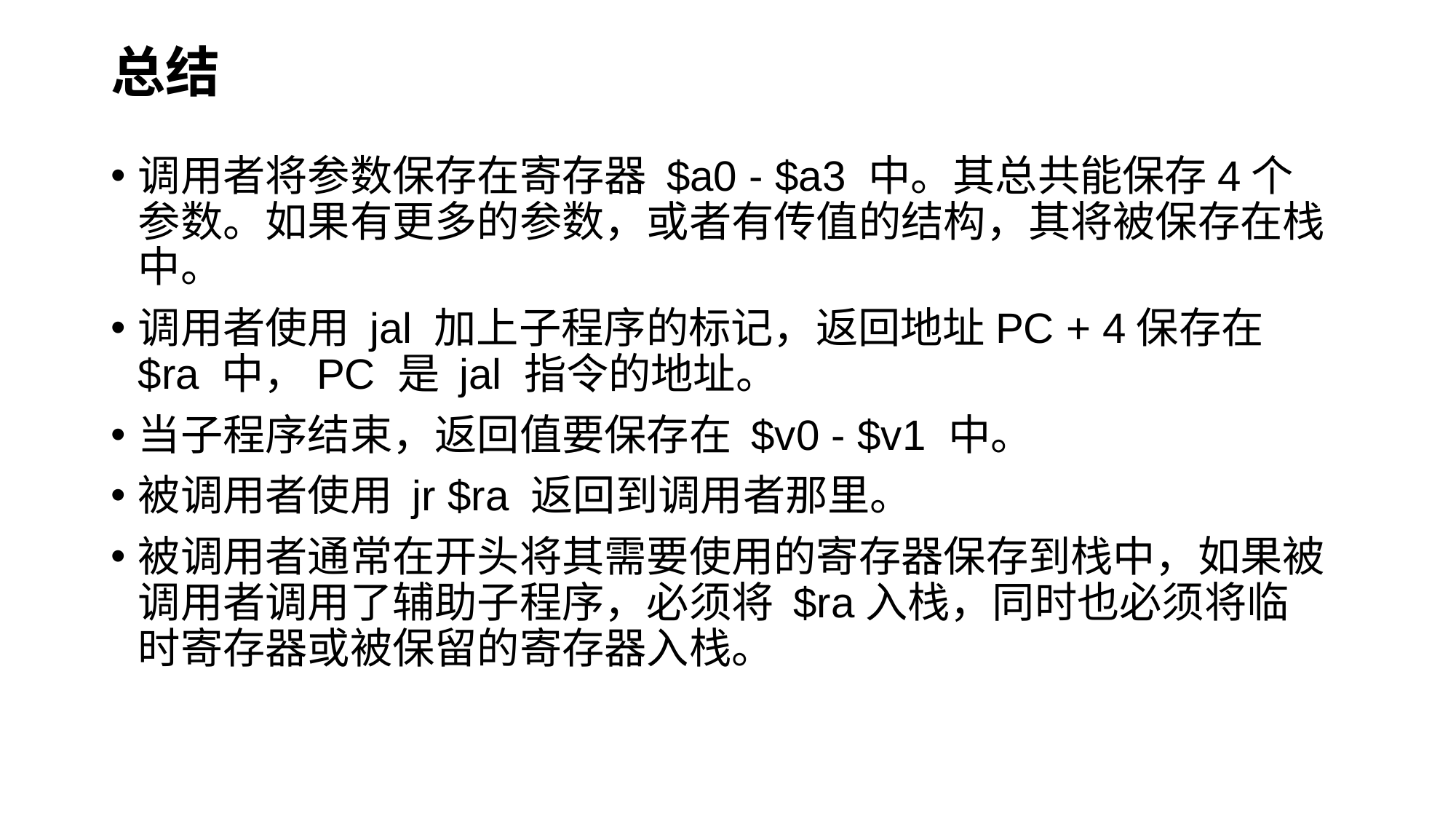

总结
调用者将参数保存在寄存器 $a0 - $a3 中。其总共能保存4个参数。如果有更多的参数，或者有传值的结构，其将被保存在栈中。
调用者使用 jal 加上子程序的标记，返回地址PC + 4保存在 $ra 中，PC 是 jal 指令的地址。
当子程序结束，返回值要保存在 $v0 - $v1 中。
被调用者使用 jr $ra 返回到调用者那里。
被调用者通常在开头将其需要使用的寄存器保存到栈中，如果被调用者调用了辅助子程序，必须将 $ra入栈，同时也必须将临时寄存器或被保留的寄存器入栈。